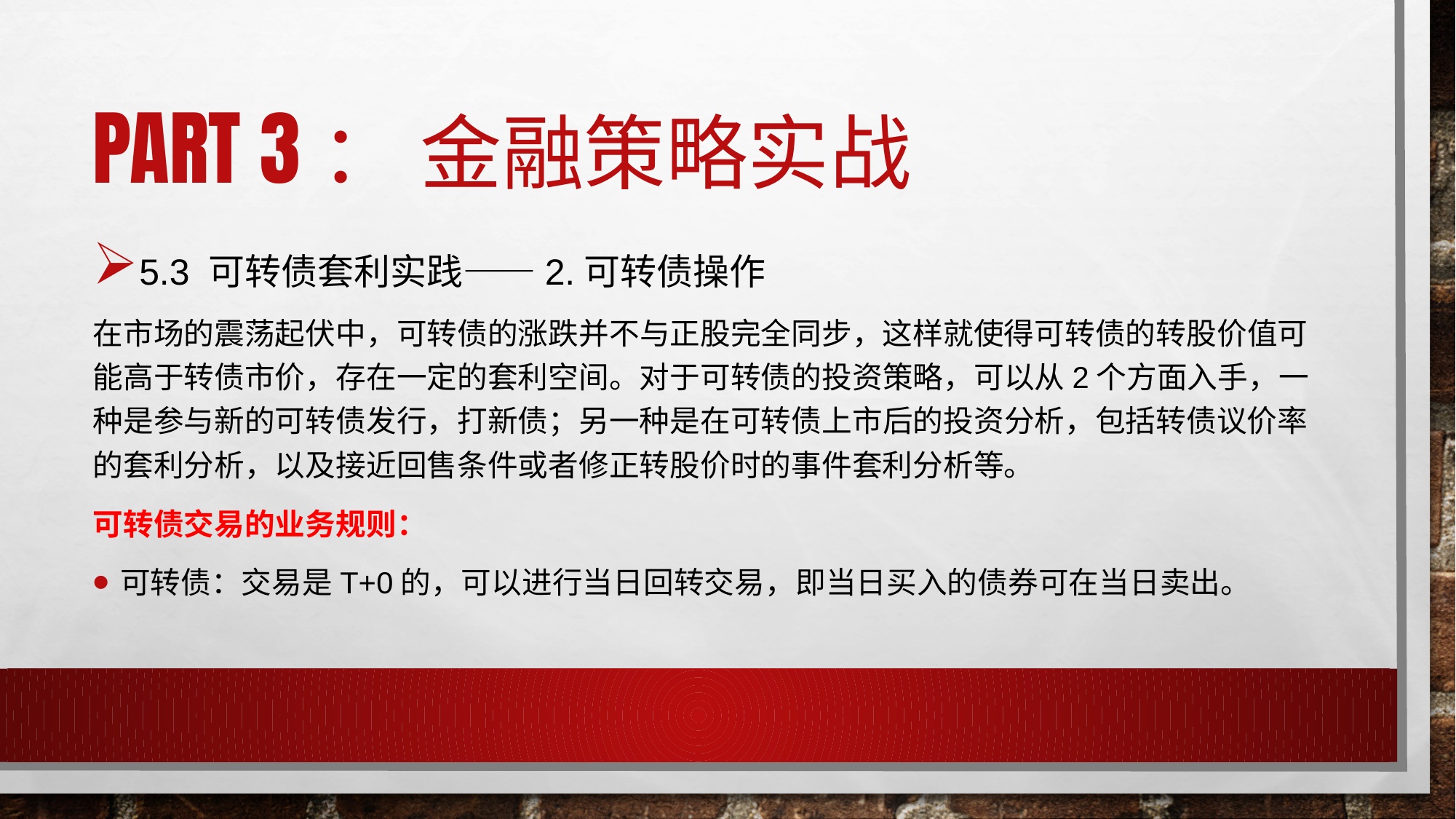

# Part 3： 金融策略实战
5.3 可转债套利实践——2.可转债操作
在市场的震荡起伏中，可转债的涨跌并不与正股完全同步，这样就使得可转债的转股价值可能高于转债市价，存在一定的套利空间。对于可转债的投资策略，可以从2个方面入手，一种是参与新的可转债发行，打新债；另一种是在可转债上市后的投资分析，包括转债议价率的套利分析，以及接近回售条件或者修正转股价时的事件套利分析等。
可转债交易的业务规则：
可转债：交易是T+0的，可以进行当日回转交易，即当日买入的债券可在当日卖出。